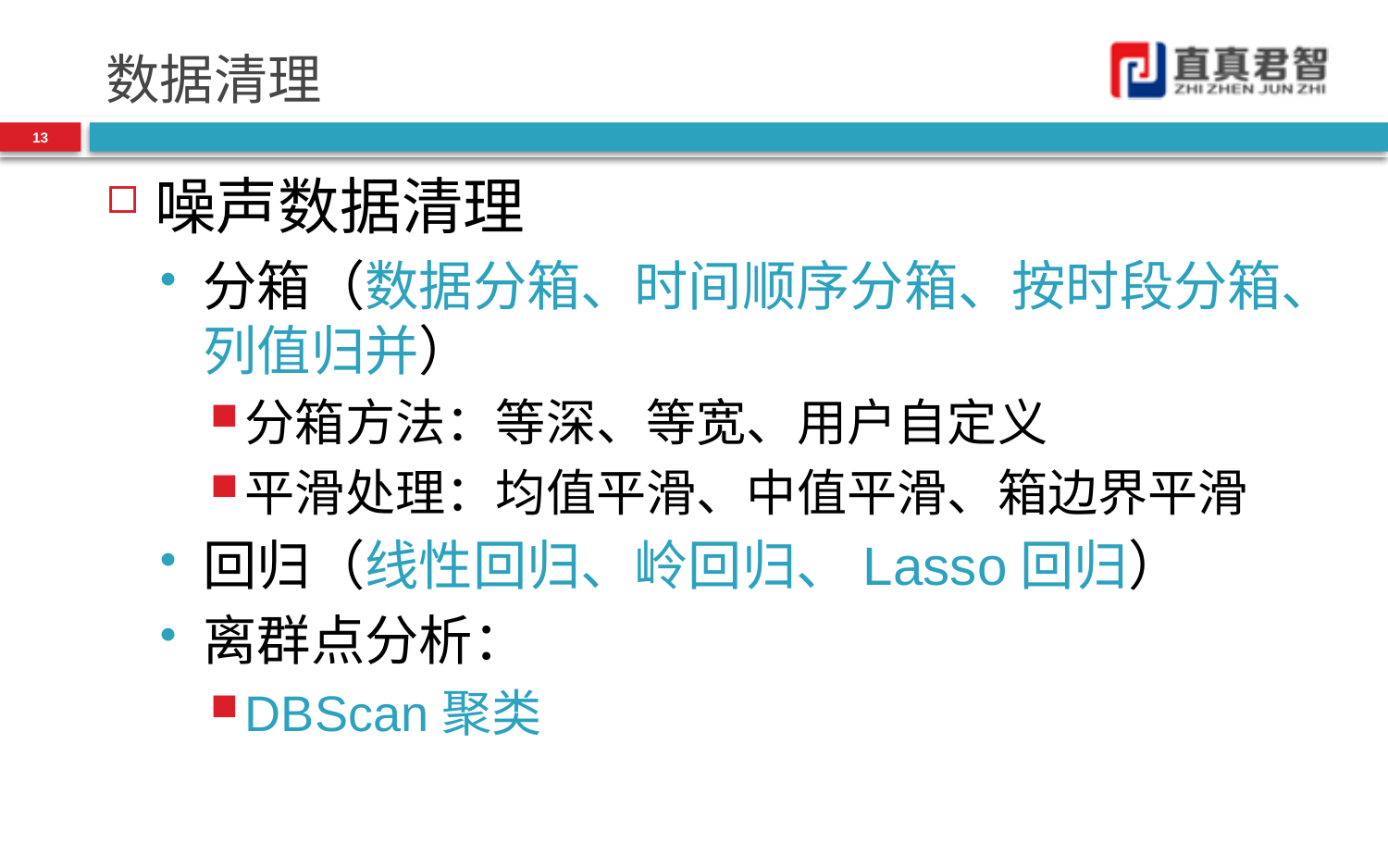

# 数据清理
13
噪声数据清理
分箱（数据分箱、时间顺序分箱、按时段分箱、列值归并）
分箱方法：等深、等宽、用户自定义
平滑处理：均值平滑、中值平滑、箱边界平滑
回归（线性回归、岭回归、Lasso回归）
离群点分析：
DBScan聚类